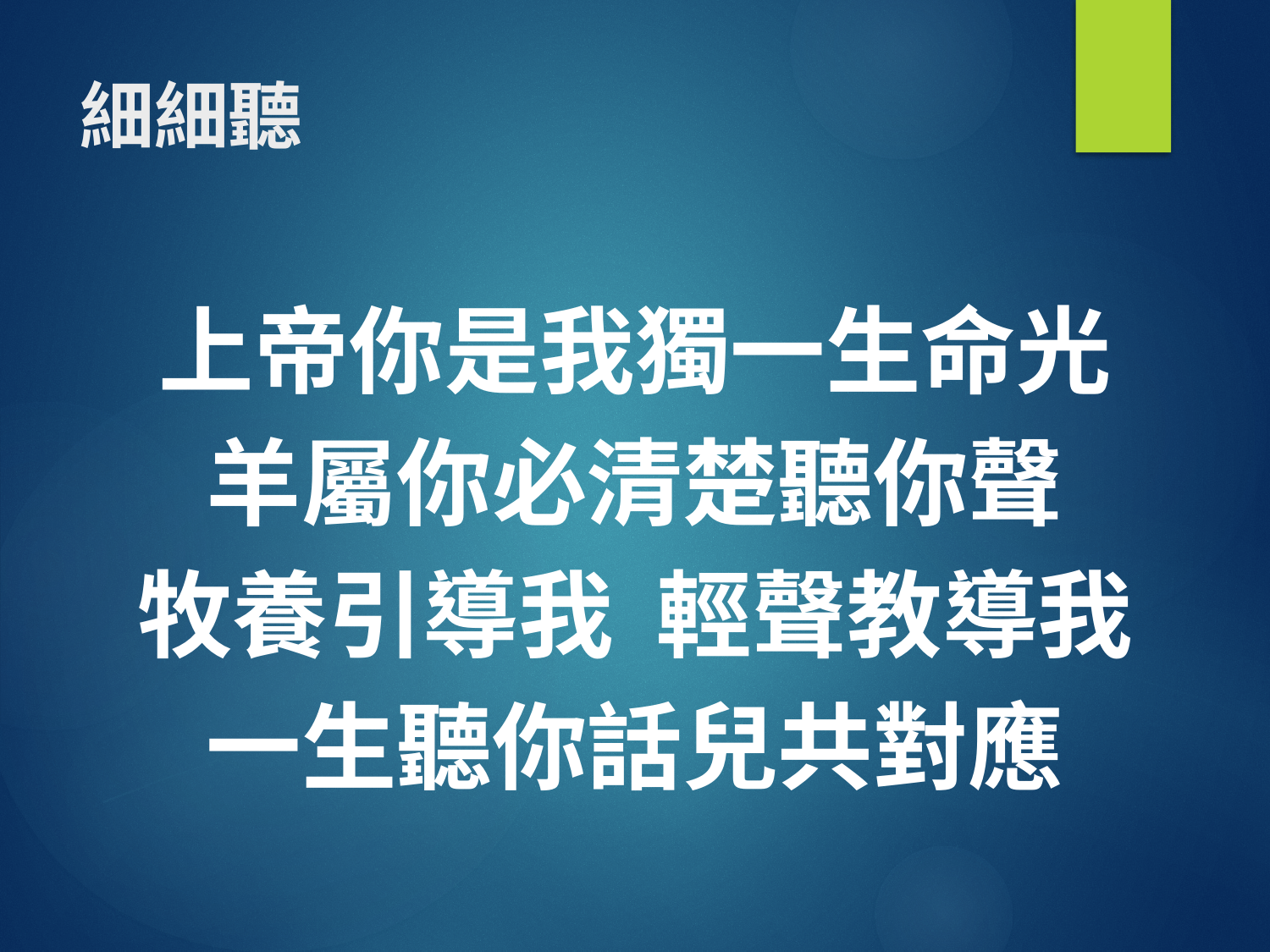

# 細細聽
上帝你是我獨一生命光
羊屬你必清楚聽你聲
牧養引導我  輕聲教導我
一生聽你話兒共對應